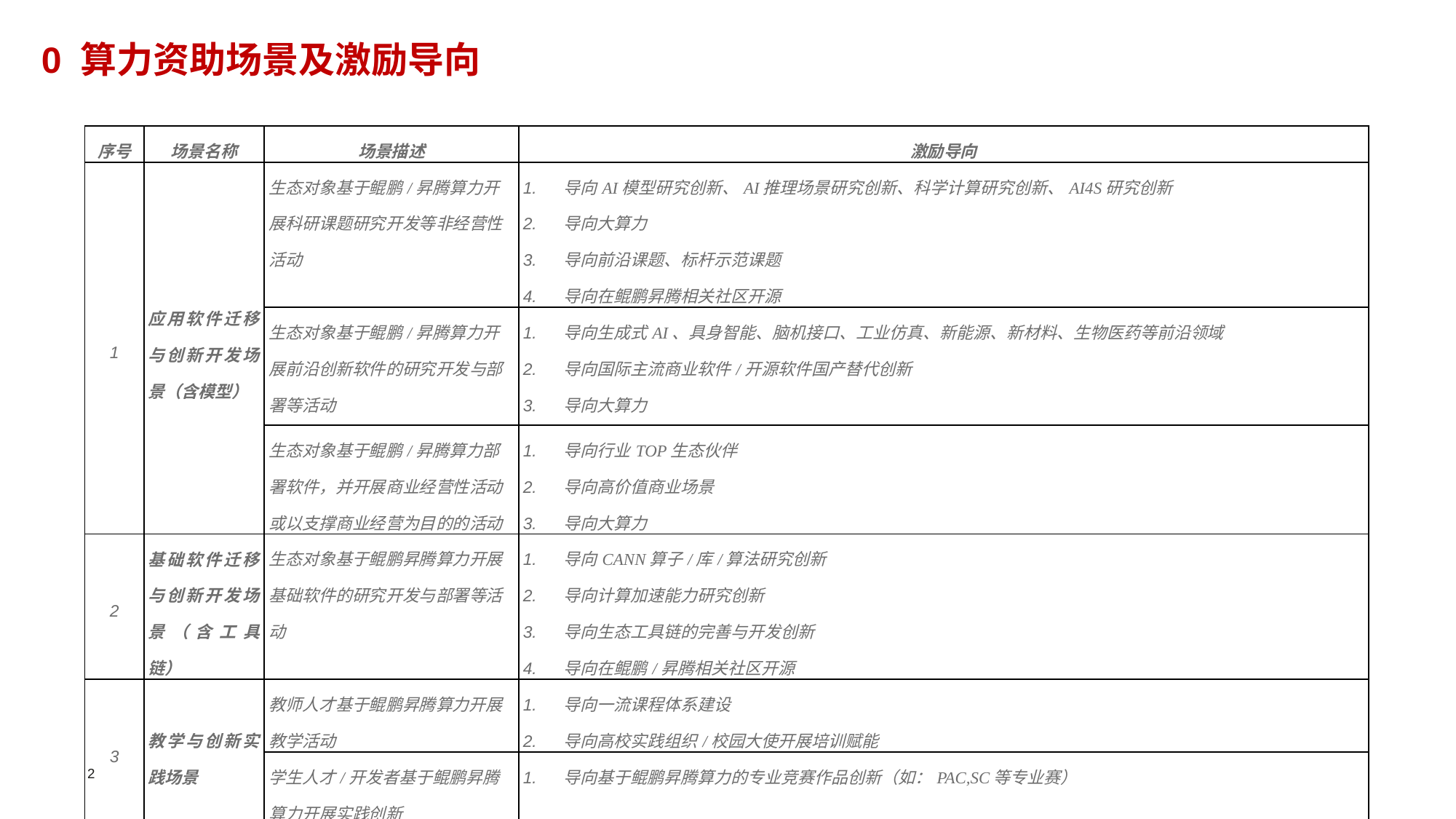

0 算力资助场景及激励导向
| 序号 | 场景名称 | 场景描述 | 激励导向 |
| --- | --- | --- | --- |
| 1 | 应用软件迁移与创新开发场景（含模型） | 生态对象基于鲲鹏/昇腾算力开展科研课题研究开发等非经营性活动 | 导向AI模型研究创新、AI推理场景研究创新、科学计算研究创新、AI4S研究创新 导向大算力 导向前沿课题、标杆示范课题 导向在鲲鹏昇腾相关社区开源 |
|  |  | 生态对象基于鲲鹏/昇腾算力开展前沿创新软件的研究开发与部署等活动 | 导向生成式AI、具身智能、脑机接口、工业仿真、新能源、新材料、生物医药等前沿领域 导向国际主流商业软件/开源软件国产替代创新 导向大算力 |
|  |  | 生态对象基于鲲鹏/昇腾算力部署软件，并开展商业经营性活动或以支撑商业经营为目的的活动 | 导向行业TOP生态伙伴 导向高价值商业场景 导向大算力 |
| 2 | 基础软件迁移与创新开发场景（含工具链） | 生态对象基于鲲鹏昇腾算力开展基础软件的研究开发与部署等活动 | 导向CANN算子/库/算法研究创新 导向计算加速能力研究创新 导向生态工具链的完善与开发创新 导向在鲲鹏/昇腾相关社区开源 |
| 3 | 教学与创新实践场景 | 教师人才基于鲲鹏昇腾算力开展教学活动 | 导向一流课程体系建设 导向高校实践组织/校园大使开展培训赋能 |
|  |  | 学生人才/开发者基于鲲鹏昇腾算力开展实践创新 | 导向基于鲲鹏昇腾算力的专业竞赛作品创新（如：PAC,SC等专业赛） |